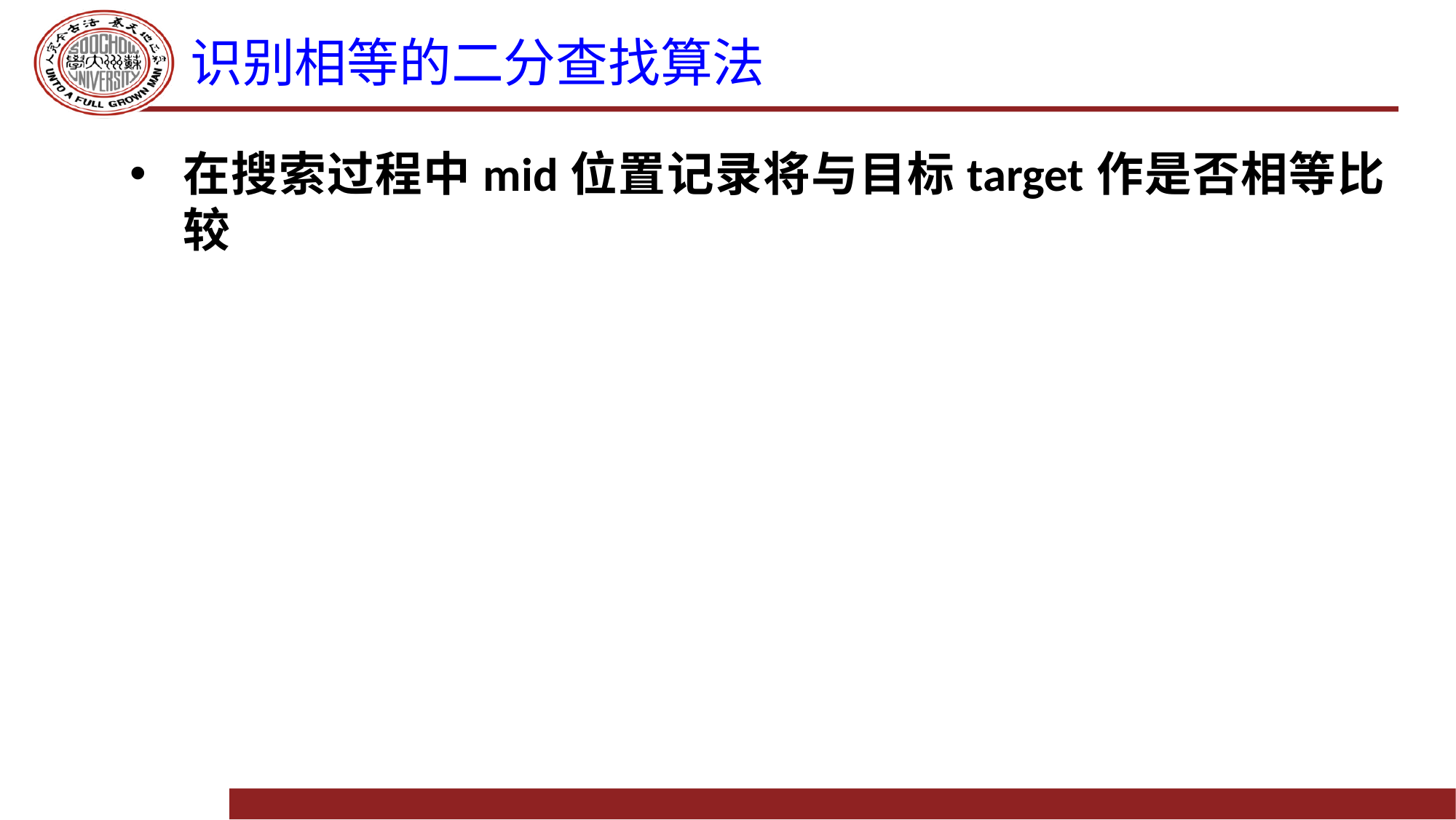

# 识别相等的二分查找算法
在搜索过程中mid位置记录将与目标target作是否相等比较